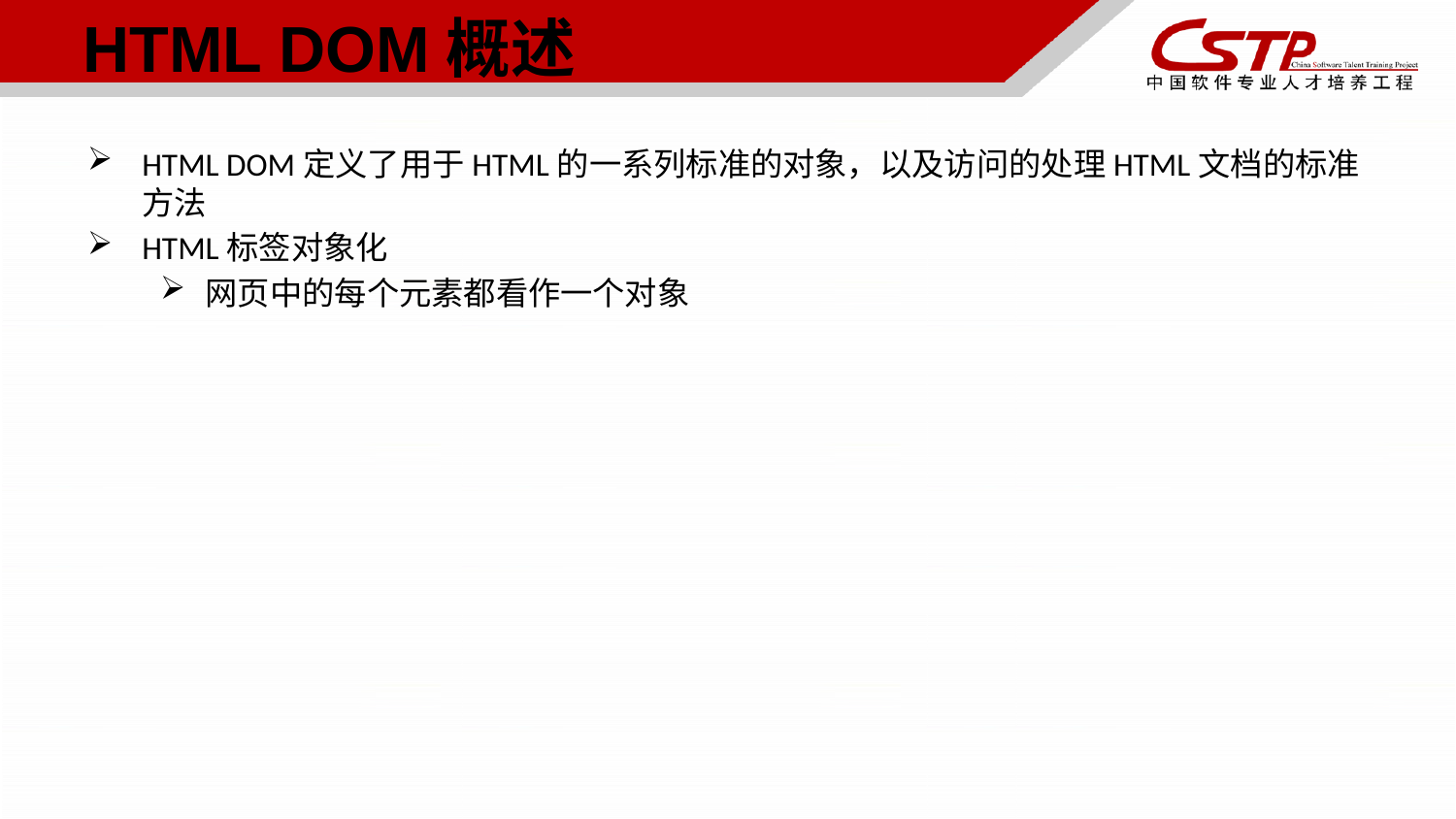

# HTML DOM概述
HTML DOM定义了用于HTML的一系列标准的对象，以及访问的处理HTML文档的标准方法
HTML标签对象化
网页中的每个元素都看作一个对象